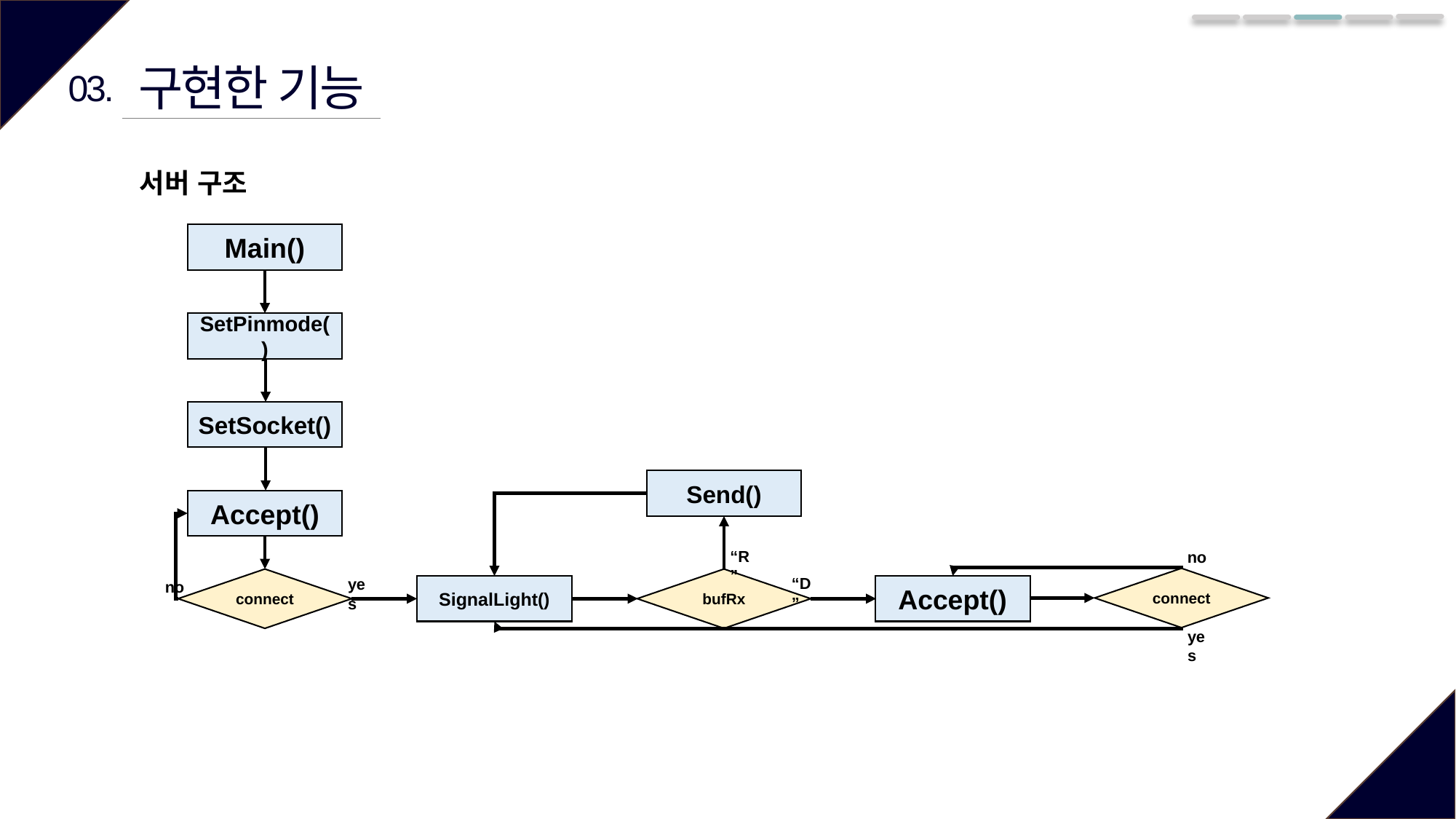

구현한 기능
03.
서버 구조
Main()
SetPinmode()
SetSocket()
Send()
Accept()
“R”
no
“D”
connect
yes
bufRx
connect
no
SignalLight()
Accept()
yes